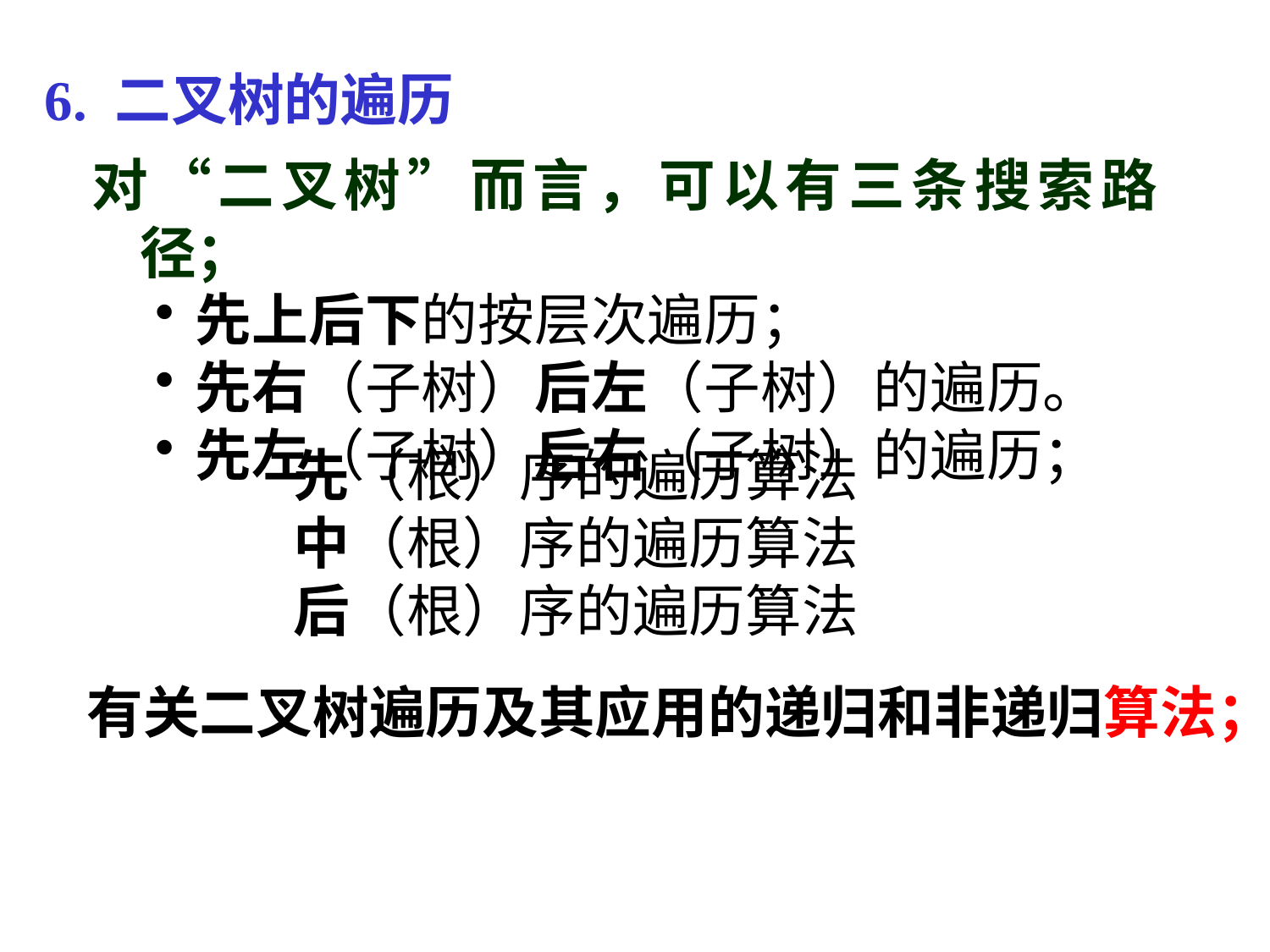

6. 二叉树的遍历

对“二叉树”而言，可以有三条搜索路径；
先上后下的按层次遍历；
先右（子树）后左（子树）的遍历。
先左（子树）后右（子树）的遍历；
先（根）序的遍历算法
中（根）序的遍历算法
后（根）序的遍历算法
有关二叉树遍历及其应用的递归和非递归算法；